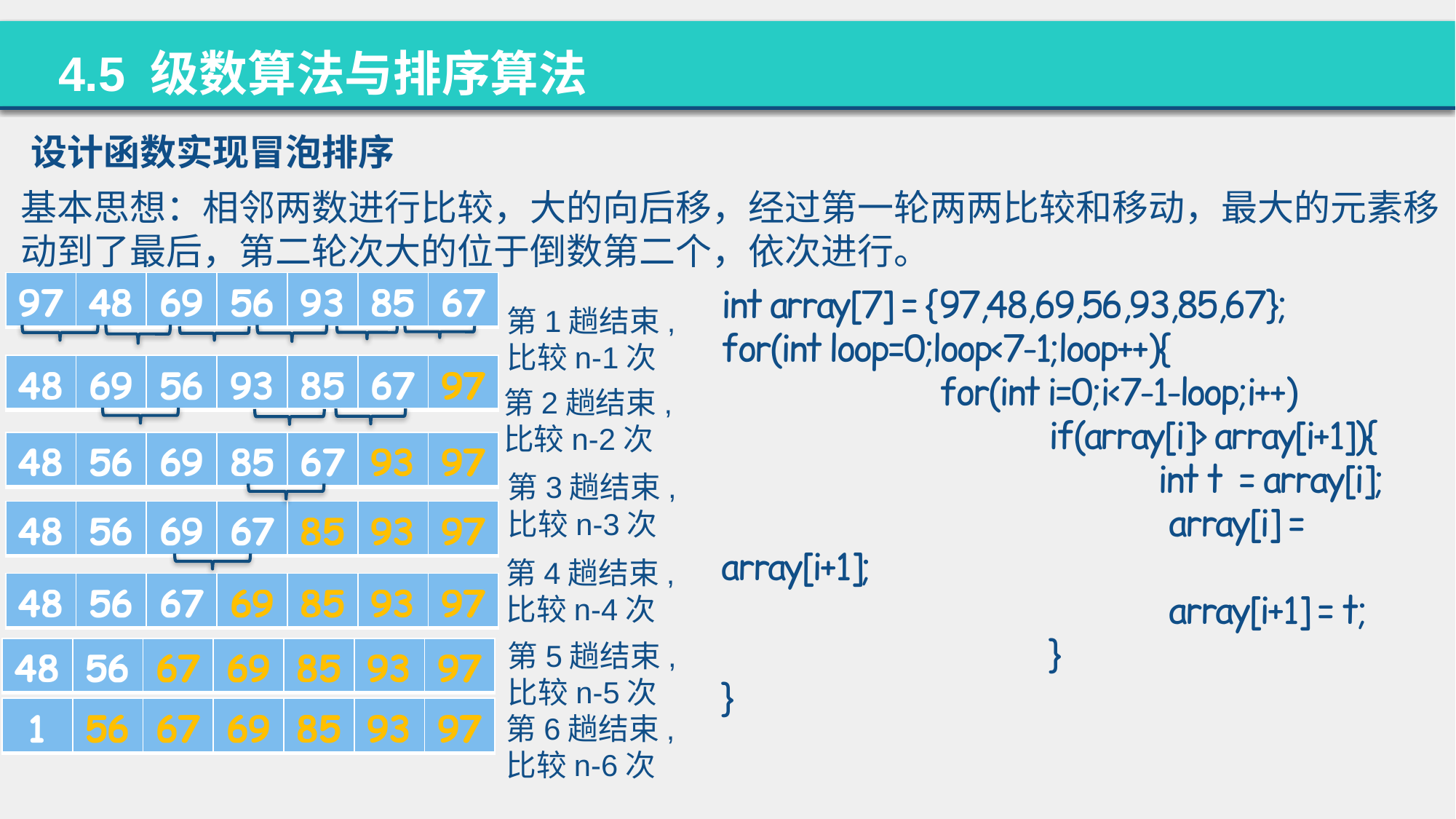

4.5 级数算法与排序算法
设计函数实现冒泡排序
基本思想：相邻两数进行比较，大的向后移，经过第一轮两两比较和移动，最大的元素移动到了最后，第二轮次大的位于倒数第二个，依次进行。
| 97 | 48 | 69 | 56 | 93 | 85 | 67 |
| --- | --- | --- | --- | --- | --- | --- |
int array[7] = {97,48,69,56,93,85,67};
for(int loop=0;loop<7-1;loop++){
		for(int i=0;i<7-1-loop;i++)
			if(array[i]> array[i+1]){
				int t  = array[i];
				 array[i] = array[i+1];
				 array[i+1] = t;
			}
}

第1趟结束,比较n-1次

| 48 | 69 | 56 | 93 | 85 | 67 | 97 |
| --- | --- | --- | --- | --- | --- | --- |

第2趟结束,比较n-2次

| 48 | 56 | 69 | 85 | 67 | 93 | 97 |
| --- | --- | --- | --- | --- | --- | --- |

第3趟结束,比较n-3次
| 48 | 56 | 69 | 67 | 85 | 93 | 97 |
| --- | --- | --- | --- | --- | --- | --- |

第4趟结束,比较n-4次
| 48 | 56 | 67 | 69 | 85 | 93 | 97 |
| --- | --- | --- | --- | --- | --- | --- |
第5趟结束,比较n-5次
| 48 | 56 | 67 | 69 | 85 | 93 | 97 |
| --- | --- | --- | --- | --- | --- | --- |
| 1 | 56 | 67 | 69 | 85 | 93 | 97 |
| --- | --- | --- | --- | --- | --- | --- |
第6趟结束,比较n-6次